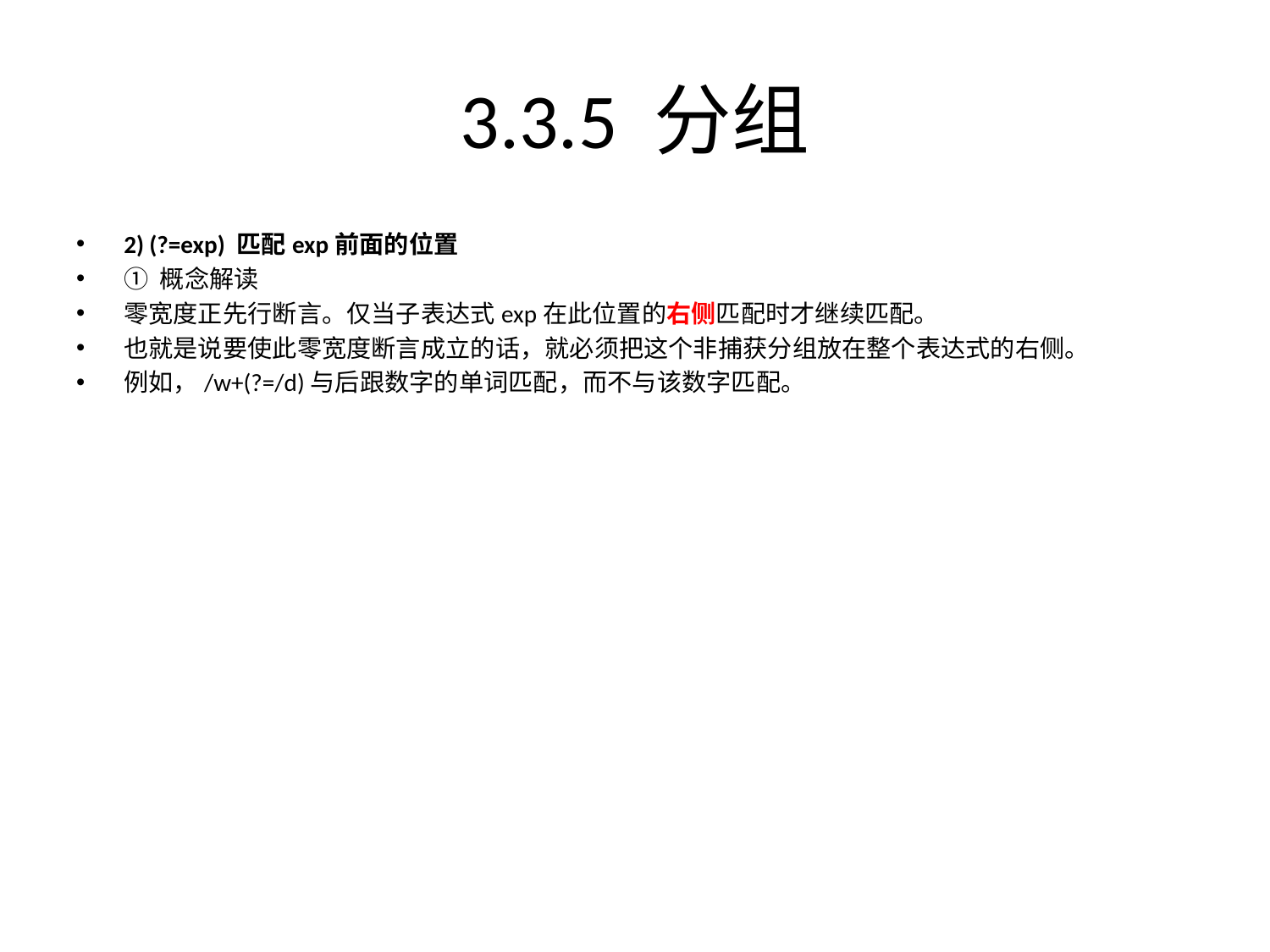

# 3.3.5 分组
2) (?=exp) 匹配exp前面的位置
① 概念解读
零宽度正先行断言。仅当子表达式exp在此位置的右侧匹配时才继续匹配。
也就是说要使此零宽度断言成立的话，就必须把这个非捕获分组放在整个表达式的右侧。
例如，/w+(?=/d)与后跟数字的单词匹配，而不与该数字匹配。